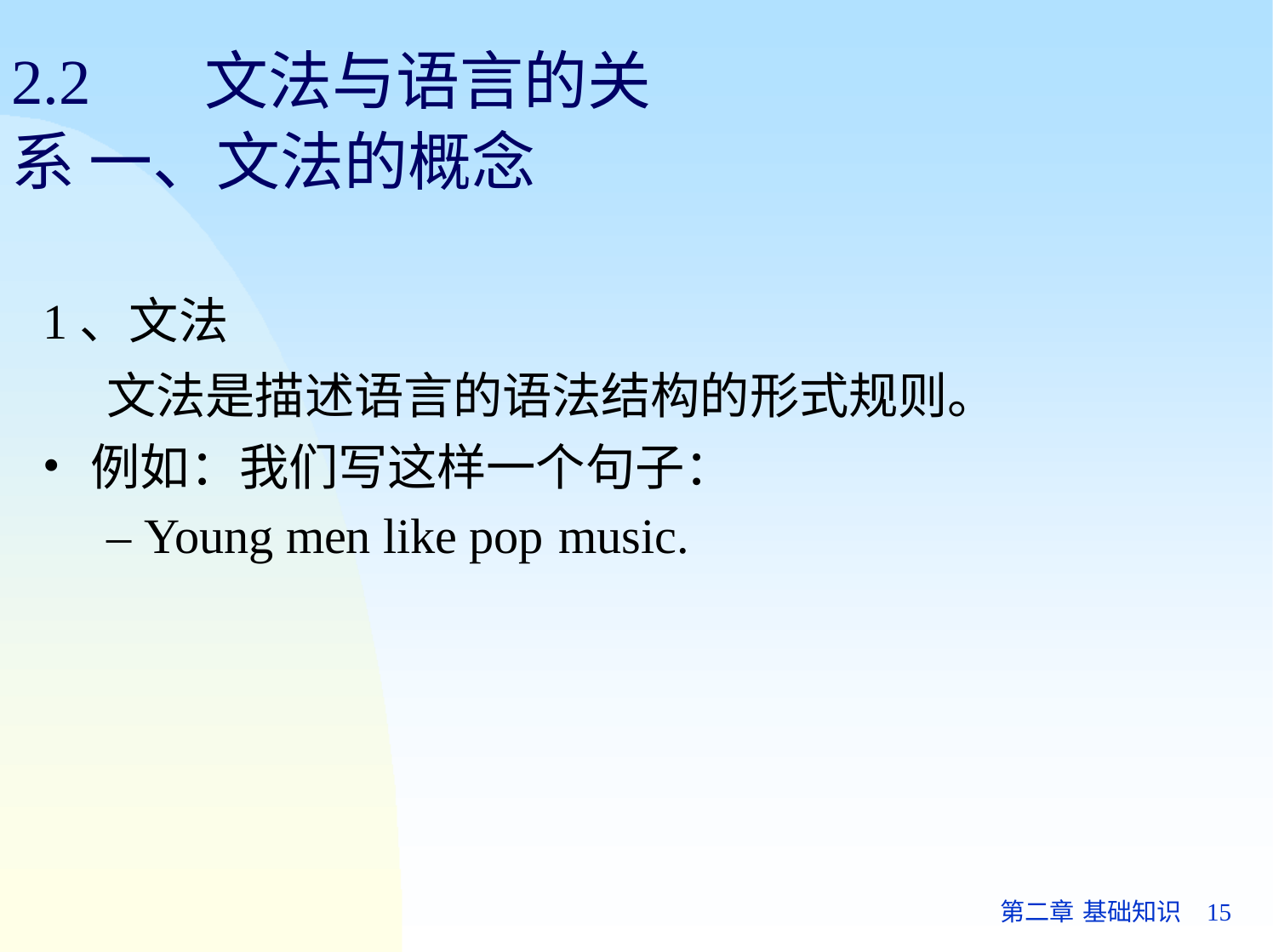

# 2.2	文法与语言的关系 一、文法的概念
1、文法
文法是描述语言的语法结构的形式规则。
例如：我们写这样一个句子：
– Young men like pop music.
第二章 基础知识	15